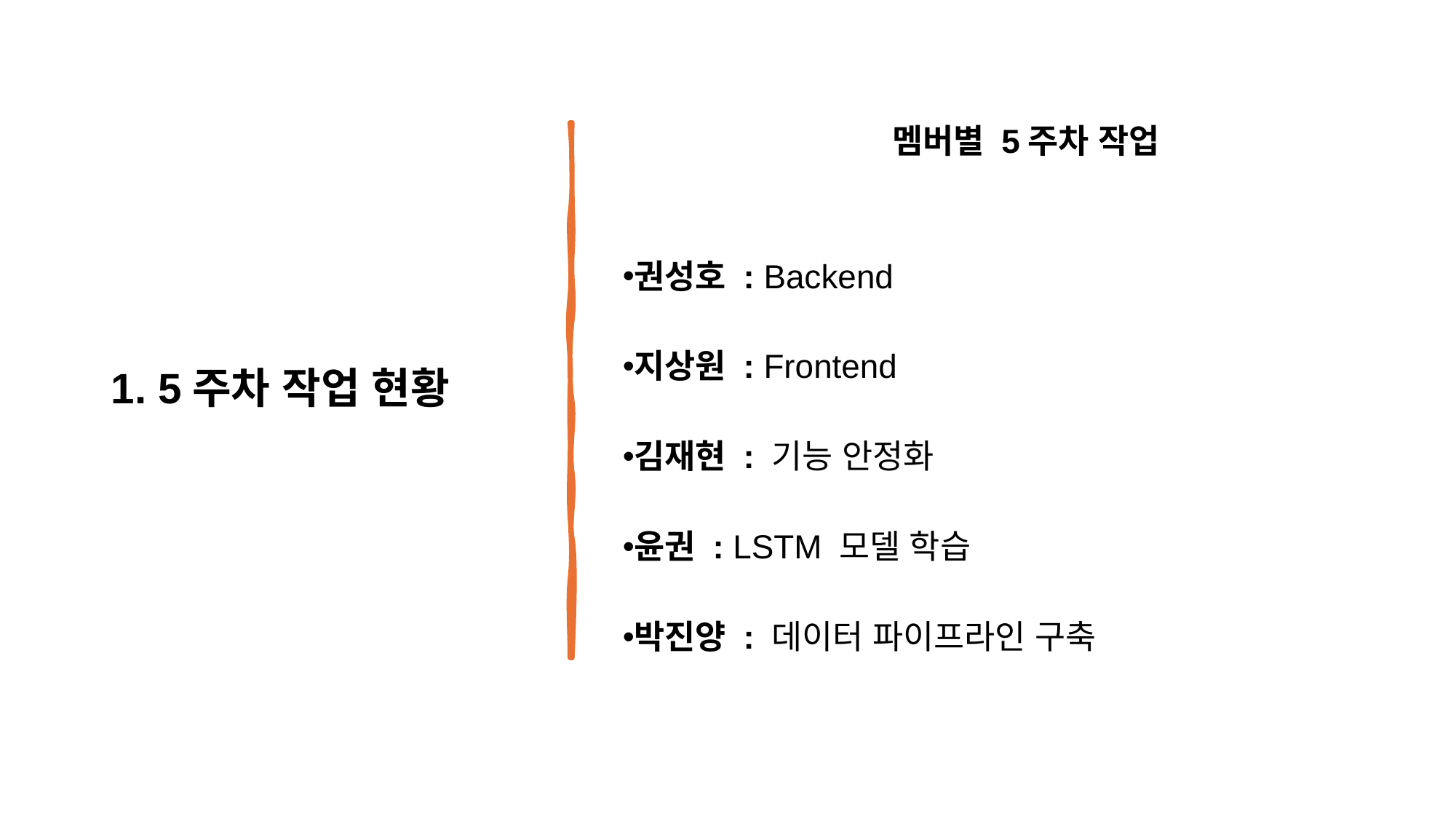

# 1. 5주차 작업 현황
멤버별 5주차 작업

권성호 : Backend

지상원 : Frontend

김재현 : 기능 안정화

윤권 : LSTM 모델 학습

박진양 : 데이터 파이프라인 구축